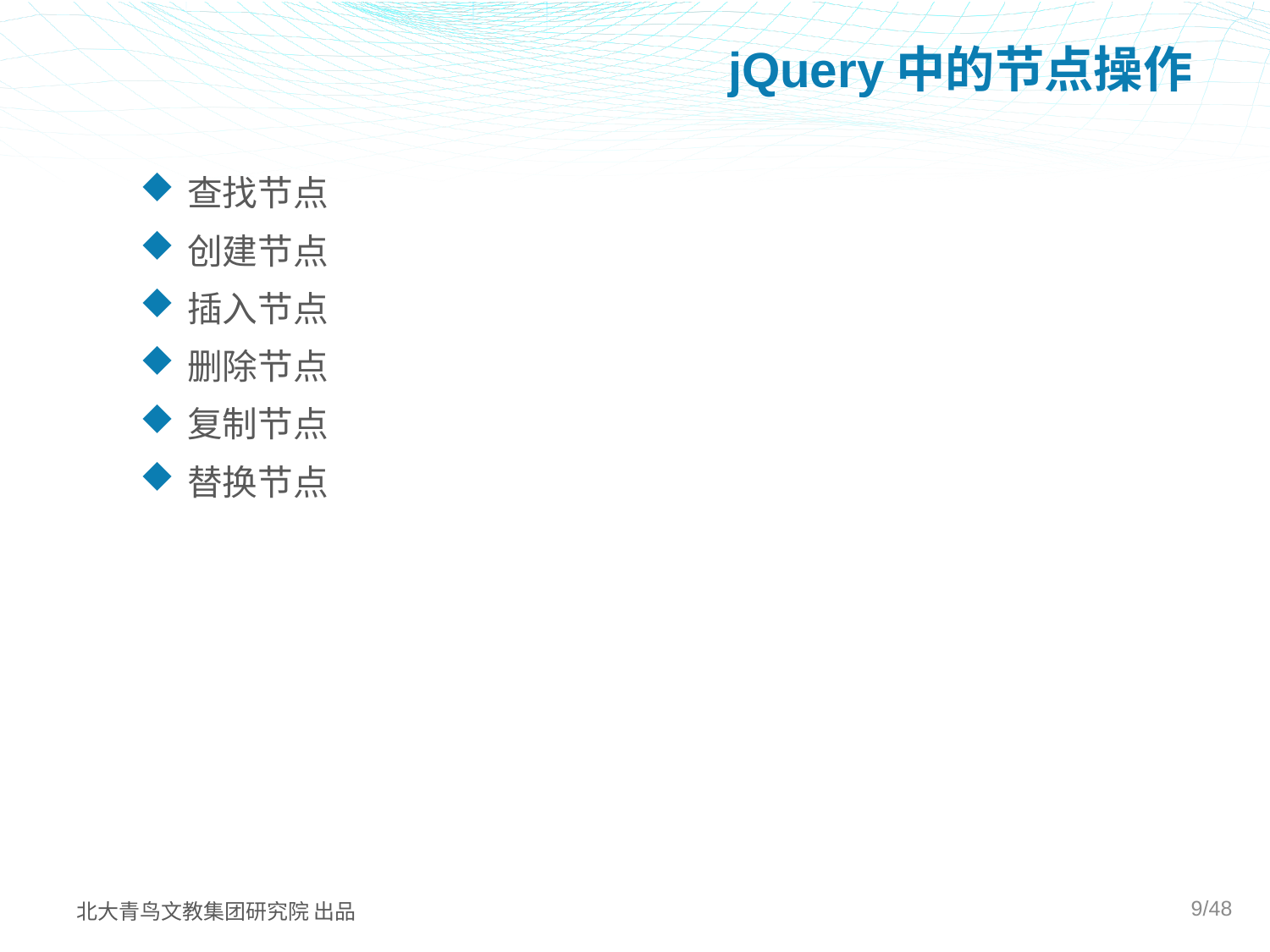

# jQuery中的节点操作
查找节点
创建节点
插入节点
删除节点
复制节点
替换节点
9/48